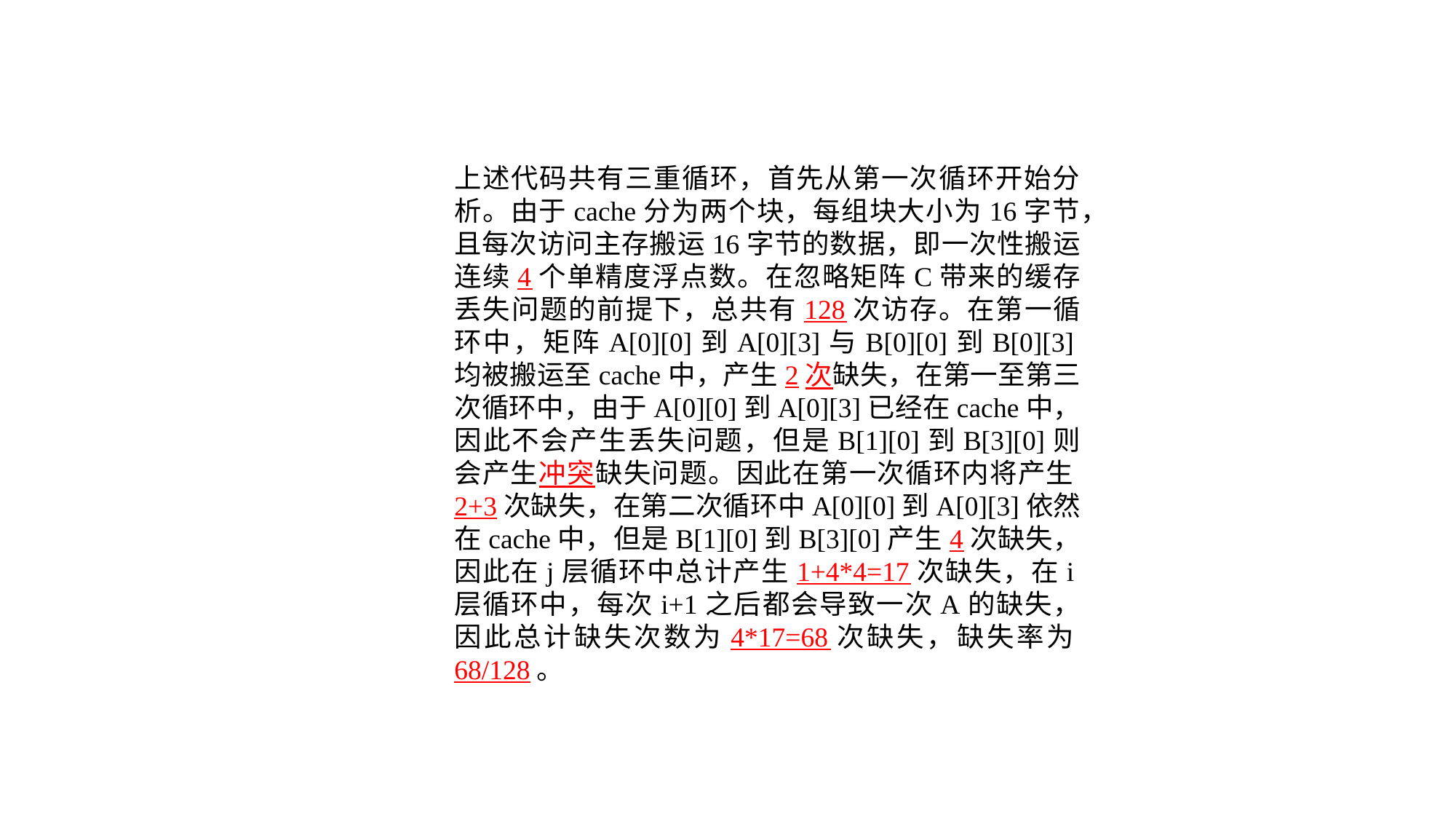

上述代码共有三重循环，首先从第一次循环开始分析。由于cache分为两个块，每组块大小为16字节，且每次访问主存搬运16字节的数据，即一次性搬运连续4个单精度浮点数。在忽略矩阵C带来的缓存丢失问题的前提下，总共有128次访存。在第一循环中，矩阵A[0][0]到A[0][3]与B[0][0]到B[0][3]均被搬运至cache中，产生2次缺失，在第一至第三次循环中，由于A[0][0]到A[0][3]已经在cache中，因此不会产生丢失问题，但是B[1][0]到B[3][0]则会产生冲突缺失问题。因此在第一次循环内将产生2+3次缺失，在第二次循环中A[0][0]到A[0][3]依然在cache中，但是B[1][0]到B[3][0]产生4次缺失，因此在j层循环中总计产生1+4*4=17次缺失，在i层循环中，每次i+1之后都会导致一次A的缺失，因此总计缺失次数为4*17=68次缺失，缺失率为68/128。